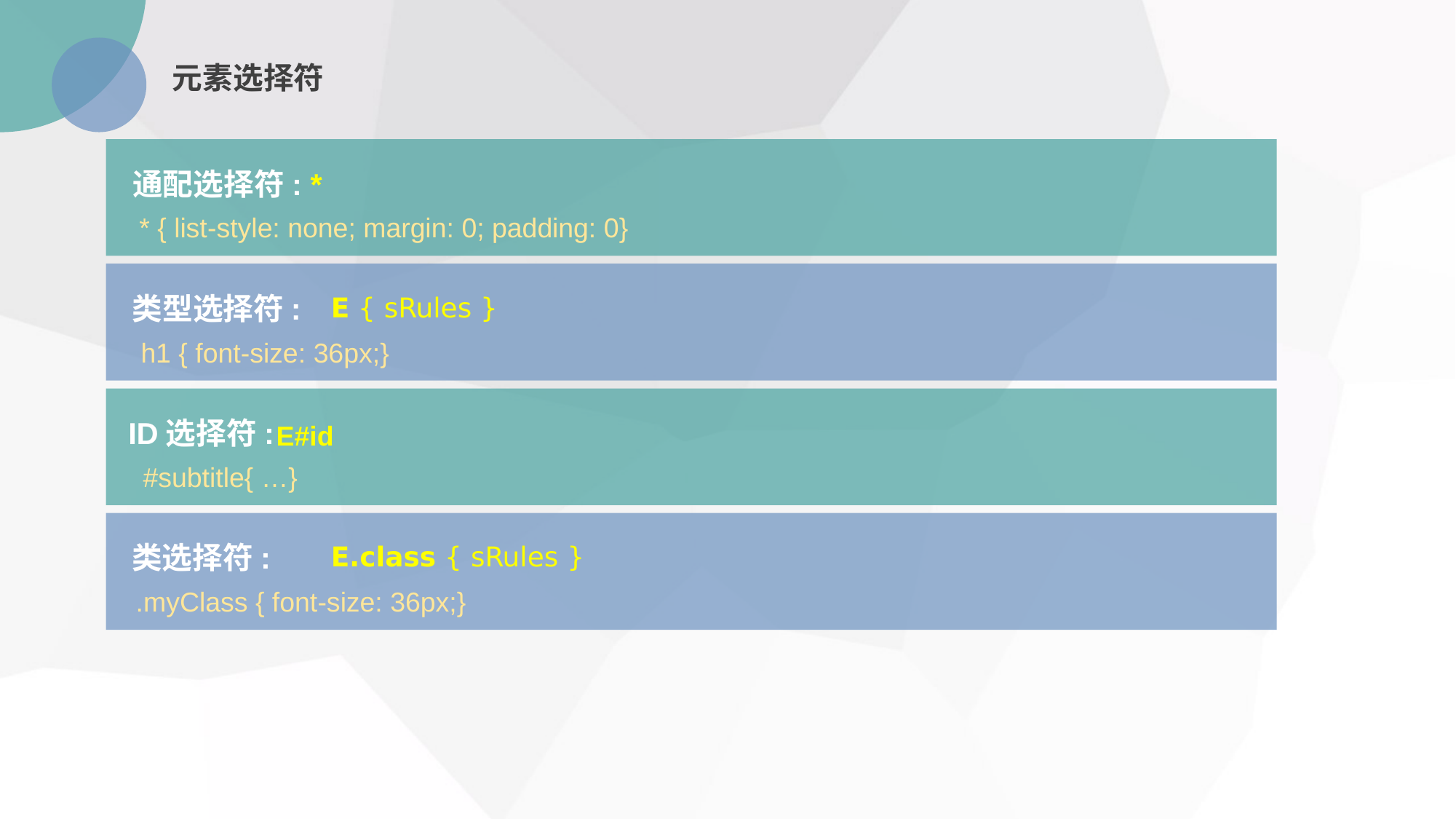

元素选择符

通配选择符: *
 * { list-style: none; margin: 0; padding: 0}

类型选择符:
E { sRules }
 h1 { font-size: 36px;}

ID选择符:
 #subtitle{ …}
E#id

类选择符:
E.class { sRules }
 .myClass { font-size: 36px;}